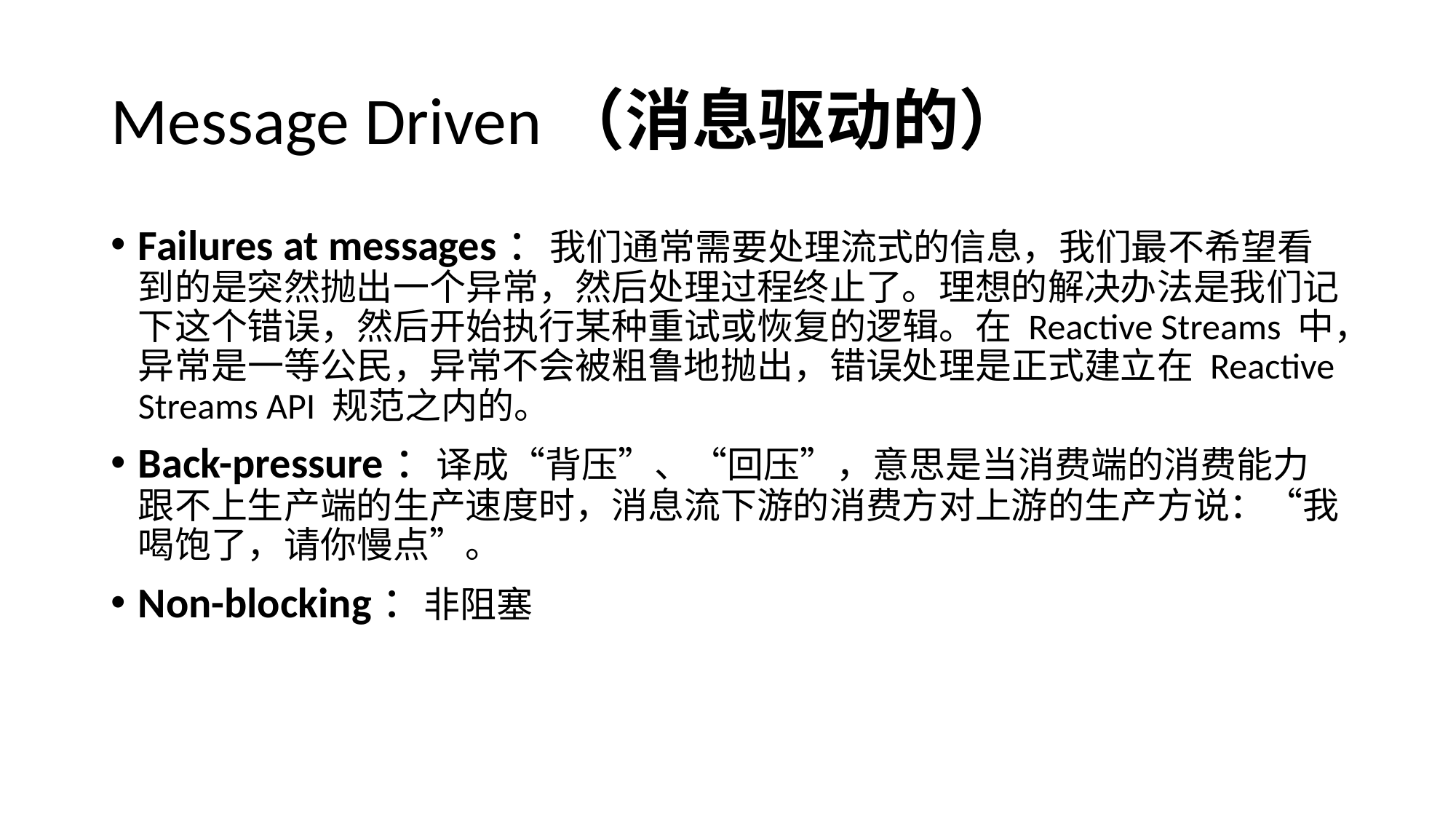

# Message Driven（消息驱动的）
Failures at messages：我们通常需要处理流式的信息，我们最不希望看到的是突然抛出一个异常，然后处理过程终止了。理想的解决办法是我们记下这个错误，然后开始执行某种重试或恢复的逻辑。在 Reactive Streams 中，异常是一等公民，异常不会被粗鲁地抛出，错误处理是正式建立在 Reactive Streams API 规范之内的。
Back-pressure：译成“背压”、“回压”，意思是当消费端的消费能力跟不上生产端的生产速度时，消息流下游的消费方对上游的生产方说：“我喝饱了，请你慢点”。
Non-blocking：非阻塞